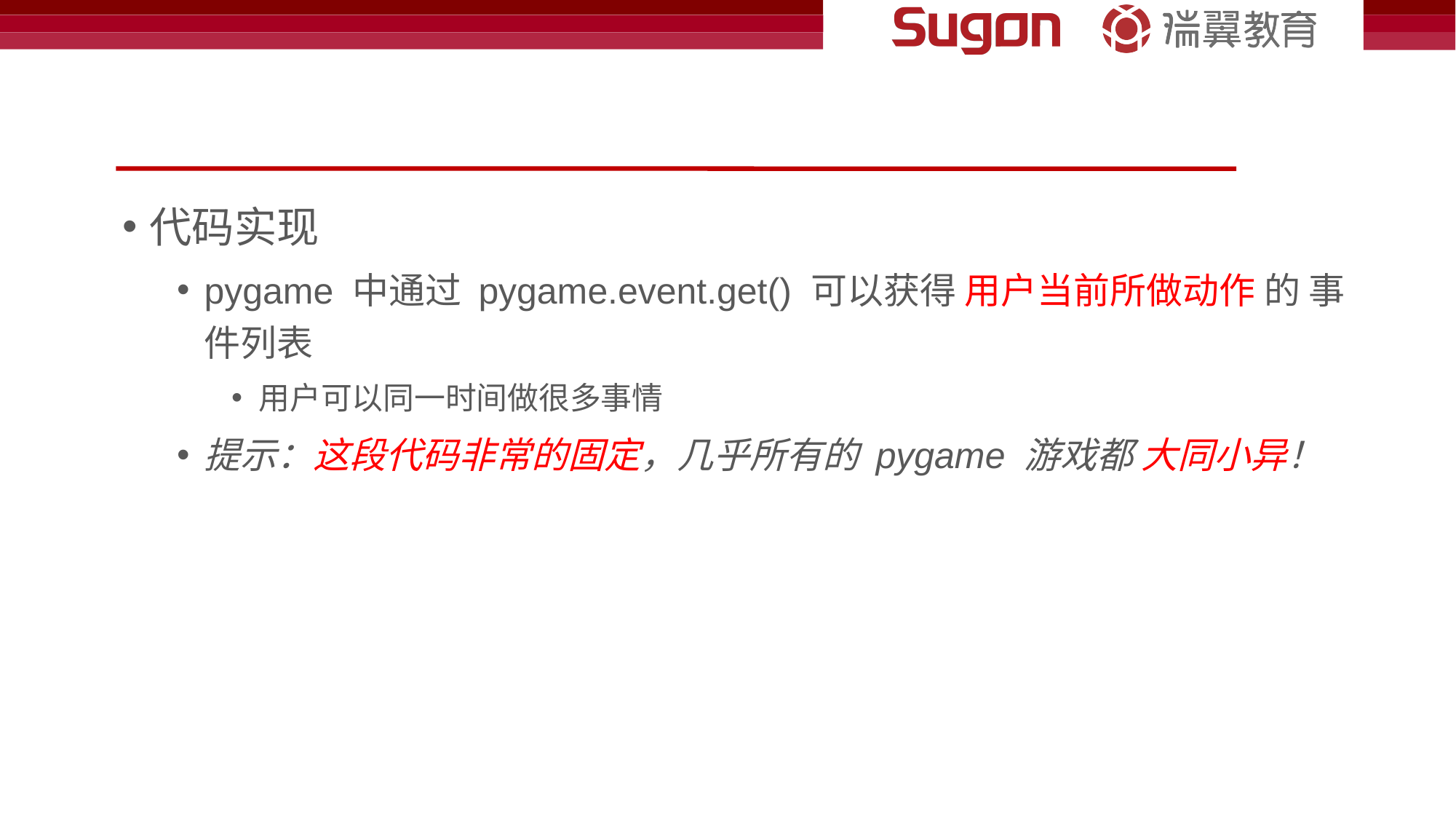

#
代码实现
pygame 中通过 pygame.event.get() 可以获得 用户当前所做动作 的 事件列表
用户可以同一时间做很多事情
提示：这段代码非常的固定，几乎所有的 pygame 游戏都 大同小异！